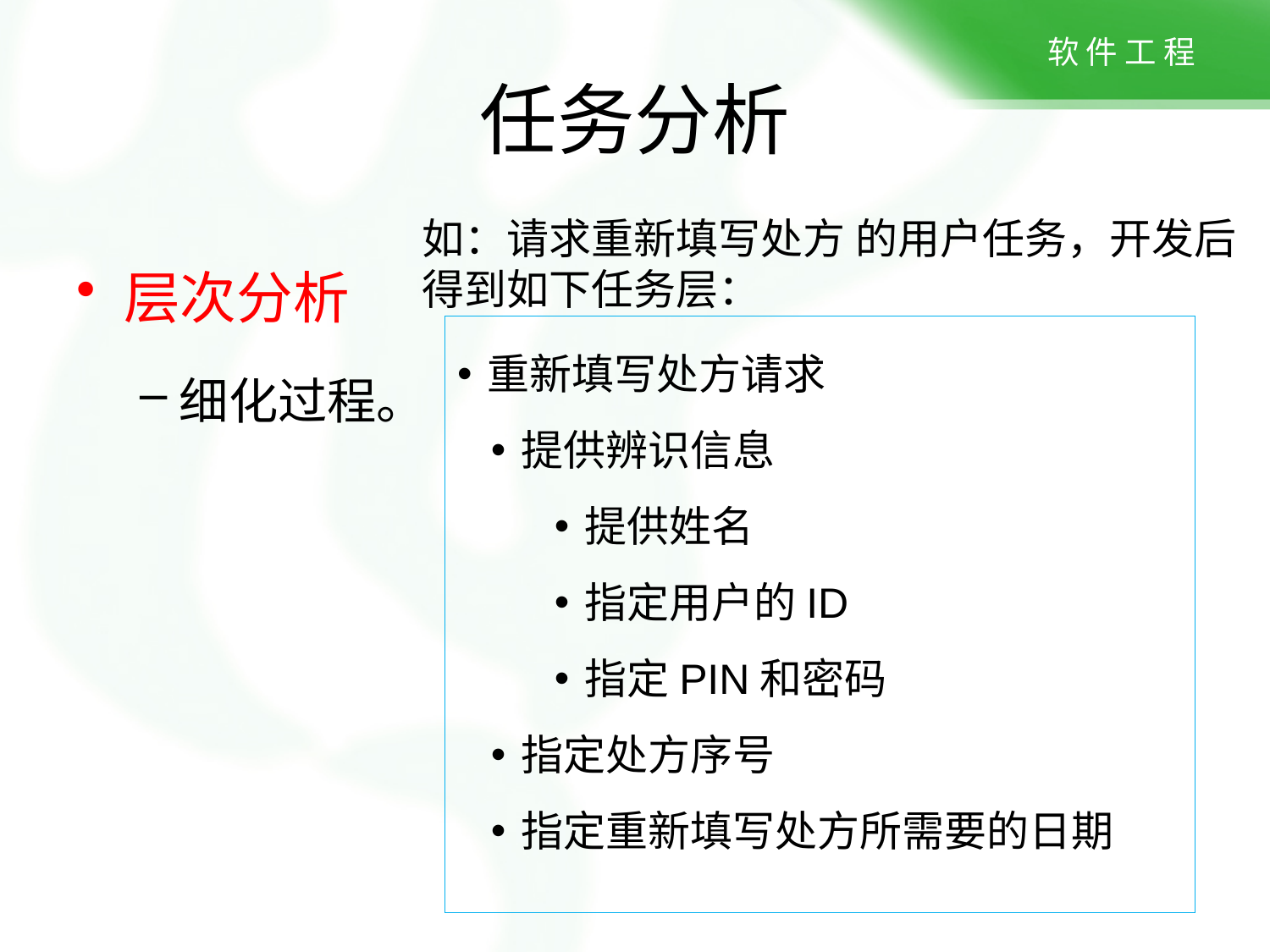

# 任务分析
如：请求重新填写处方 的用户任务，开发后得到如下任务层：
层次分析
细化过程。

重新填写处方请求
提供辨识信息
提供姓名
指定用户的ID
指定PIN和密码
指定处方序号
指定重新填写处方所需要的日期